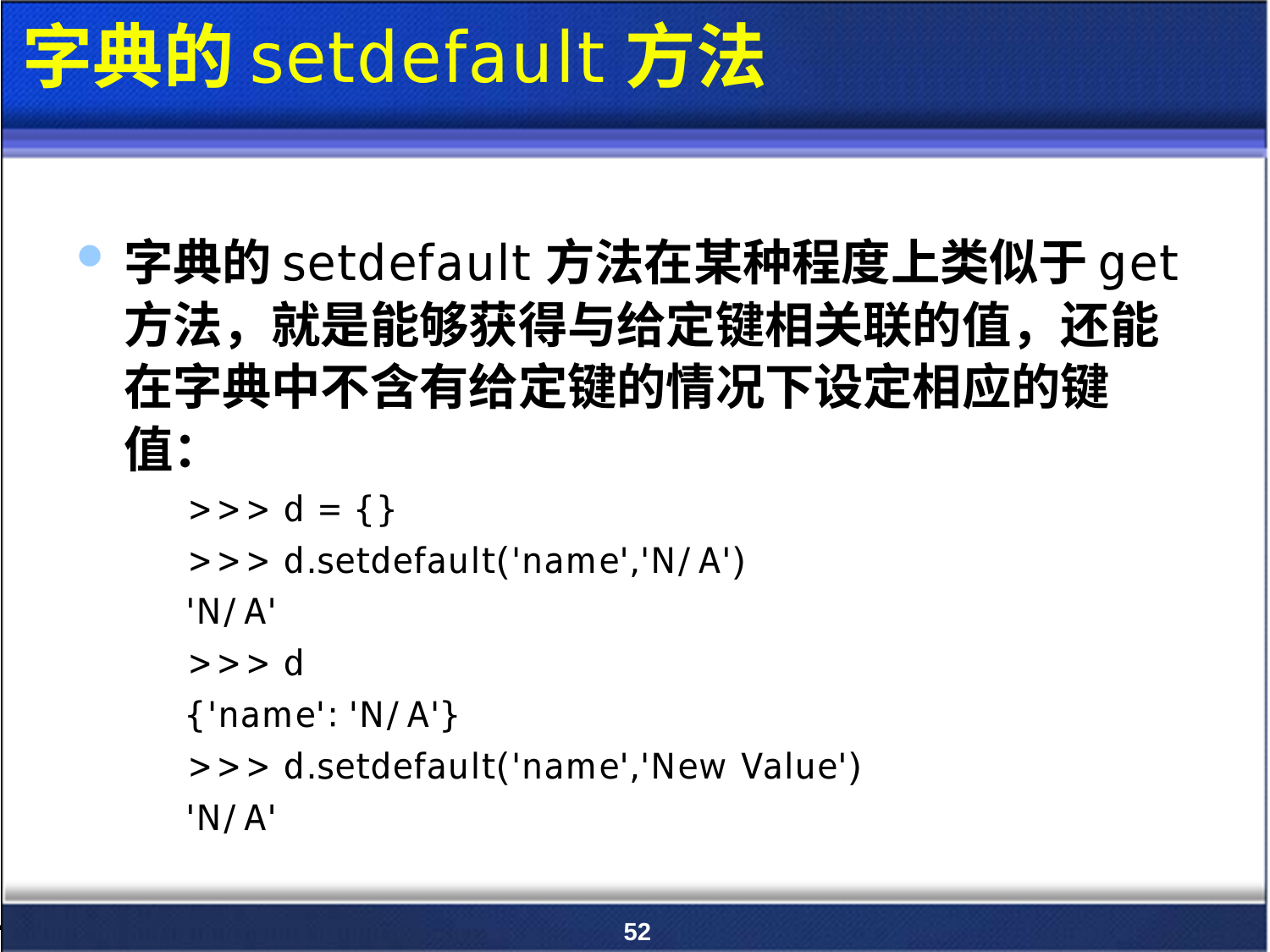

# 字典的setdefault方法
字典的setdefault方法在某种程度上类似于get方法，就是能够获得与给定键相关联的值，还能在字典中不含有给定键的情况下设定相应的键值：
>>> d = {}
>>> d.setdefault('name','N/A')
'N/A'
>>> d
{'name': 'N/A'}
>>> d.setdefault('name','New Value')
'N/A'

52